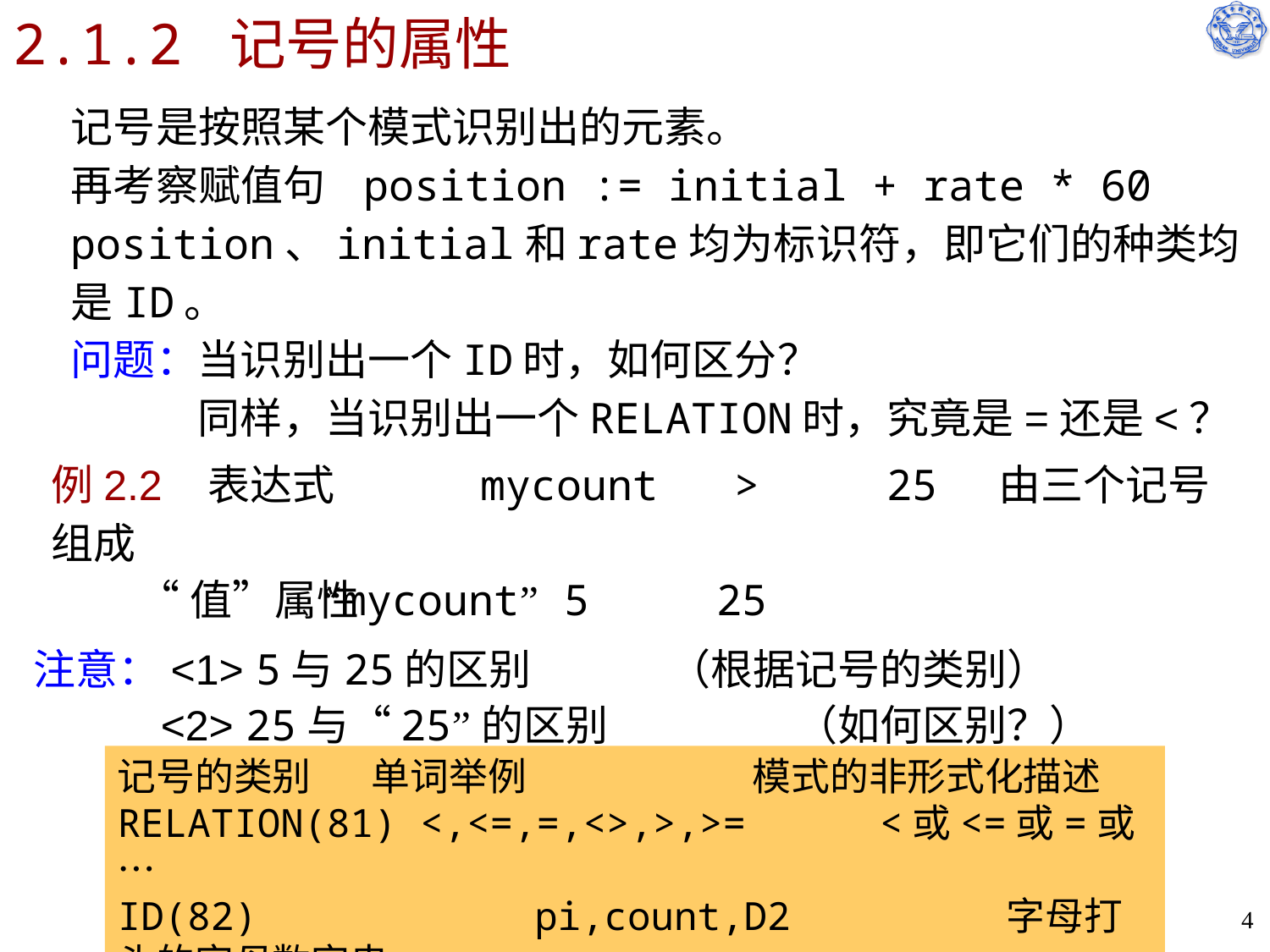

# 2.1.2 记号的属性
记号是按照某个模式识别出的元素。
再考察赋值句   position := initial + rate * 60
position、initial和rate均为标识符，即它们的种类均是ID。
问题：当识别出一个ID时，如何区分？
	同样，当识别出一个RELATION时，究竟是=还是<？
		记号＝记号的类别＋记号的属性
问题：如何在编译器中表示 记号类别和属性？
例2.2   表达式	    mycount   >     25  由三个记号组成
      类别
“值”属性
82        81    83
“mycount” 5     25
注意：<1> 5与25的区别		（根据记号的类别）
	<2> 25与“25”的区别		（如何区别？）
记号的类别 	单词举例	 	模式的非形式化描述
RELATION(81) <,<=,=,<>,>,>=  	<或<=或=或…
ID(82)	       pi,count,D2 	 	字母打头的字母数字串
NUM(83)	3.14,0,6.02E23     任何数值常数
4